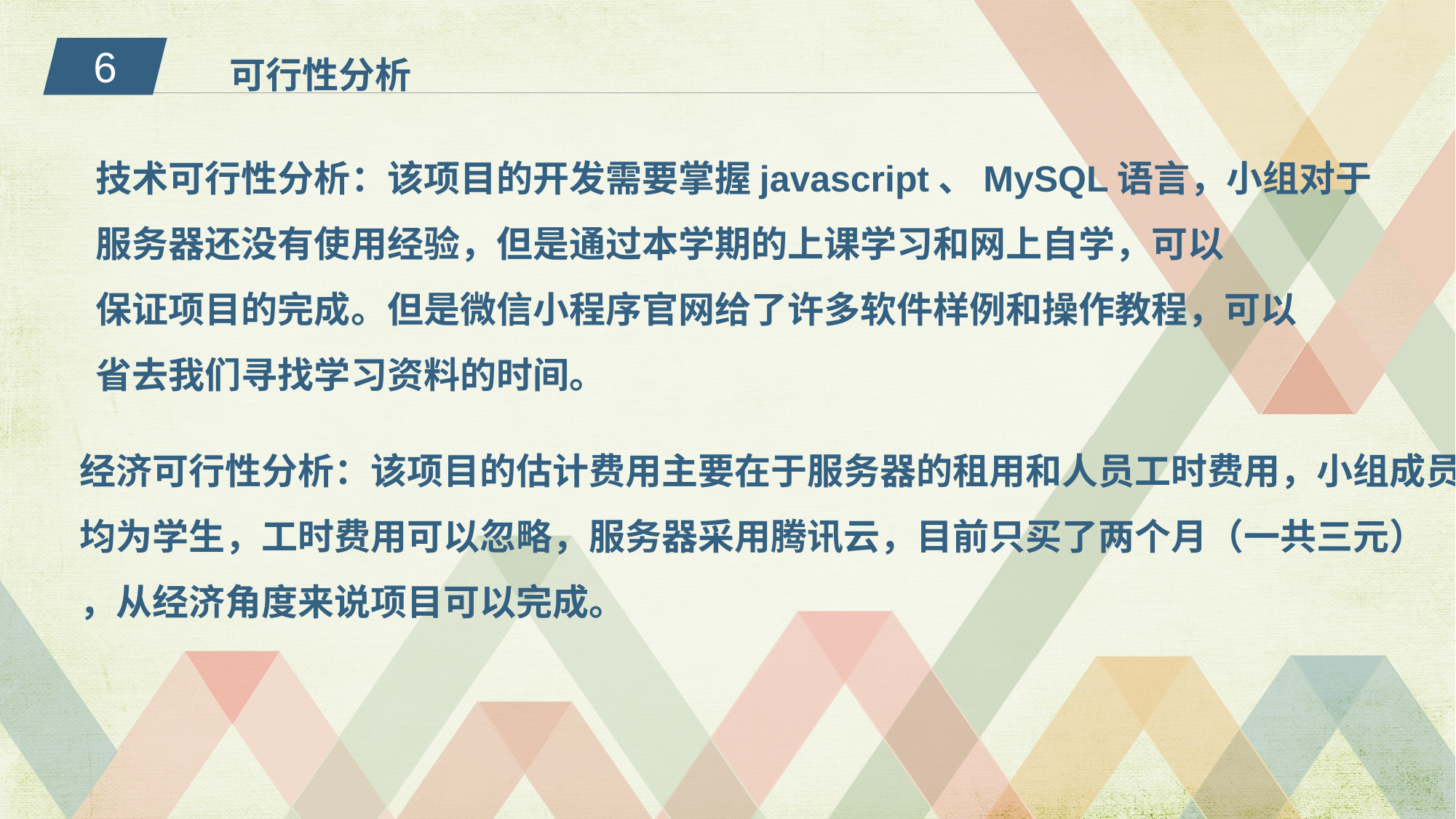

可行性分析
6

技术可行性分析：该项目的开发需要掌握javascript、MySQL语言，小组对于
服务器还没有使用经验，但是通过本学期的上课学习和网上自学，可以
保证项目的完成。但是微信小程序官网给了许多软件样例和操作教程，可以
省去我们寻找学习资料的时间。

经济可行性分析：该项目的估计费用主要在于服务器的租用和人员工时费用，小组成员
均为学生，工时费用可以忽略，服务器采用腾讯云，目前只买了两个月（一共三元）
，从经济角度来说项目可以完成。